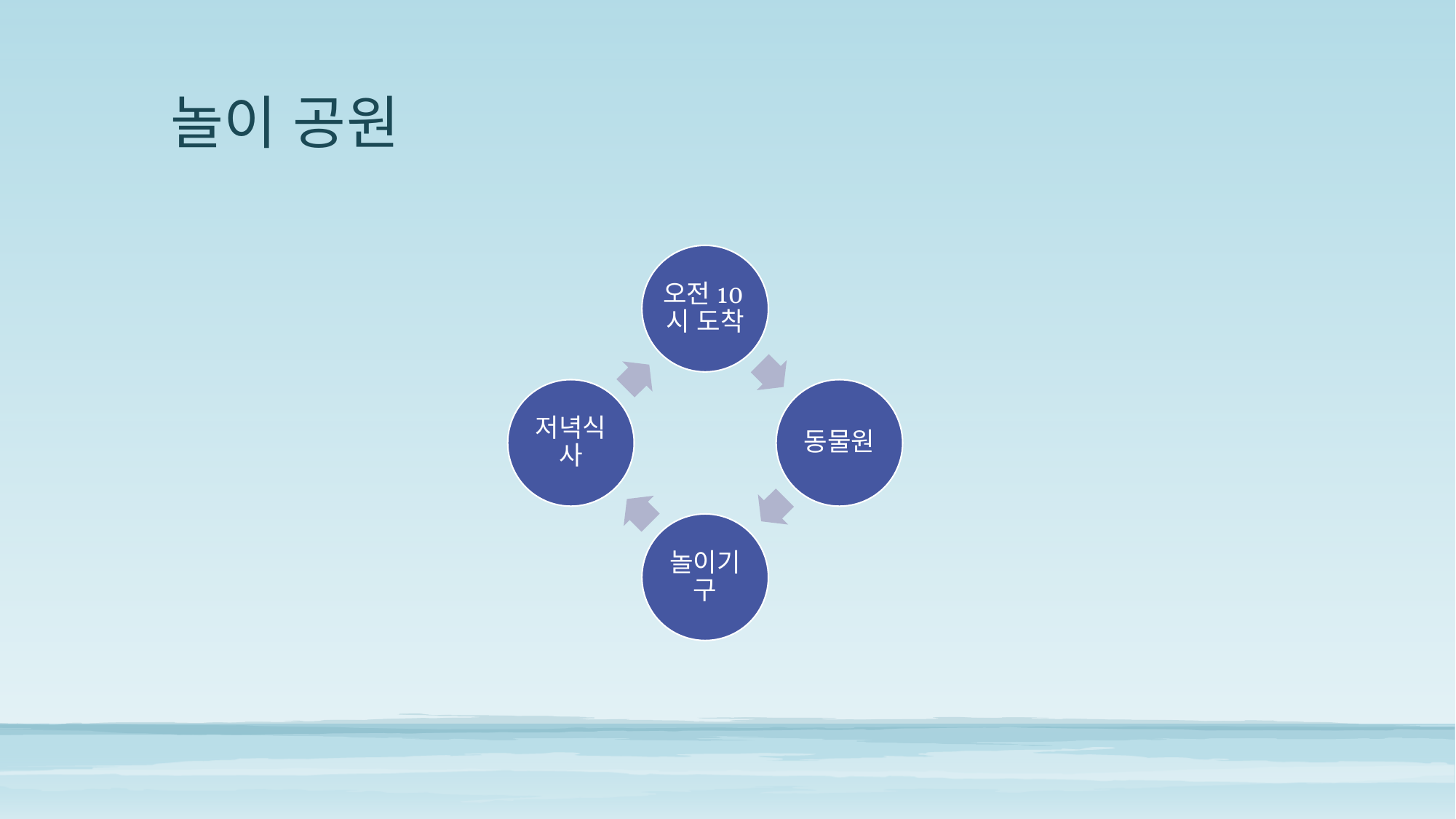

# 놀이 공원
오전10시 도착

동물원

놀이기구

저녁식사